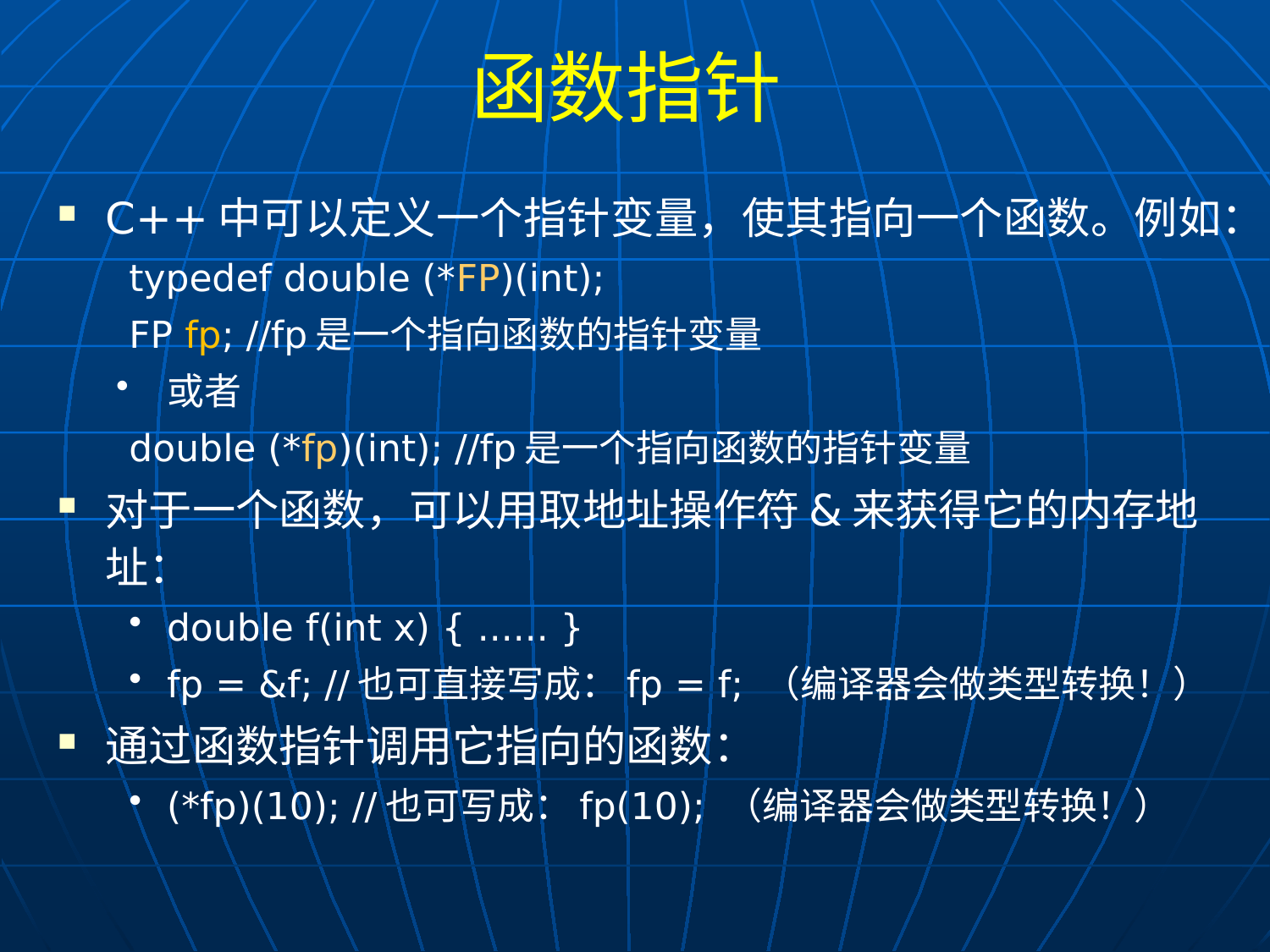

# 函数指针
C++中可以定义一个指针变量，使其指向一个函数。例如：
typedef double (*FP)(int);
FP fp; //fp是一个指向函数的指针变量
或者
double (*fp)(int); //fp是一个指向函数的指针变量
对于一个函数，可以用取地址操作符&来获得它的内存地址：
double f(int x) { ...... }
fp = &f; //也可直接写成：fp = f; （编译器会做类型转换！）
通过函数指针调用它指向的函数：
(*fp)(10); //也可写成：fp(10); （编译器会做类型转换！）